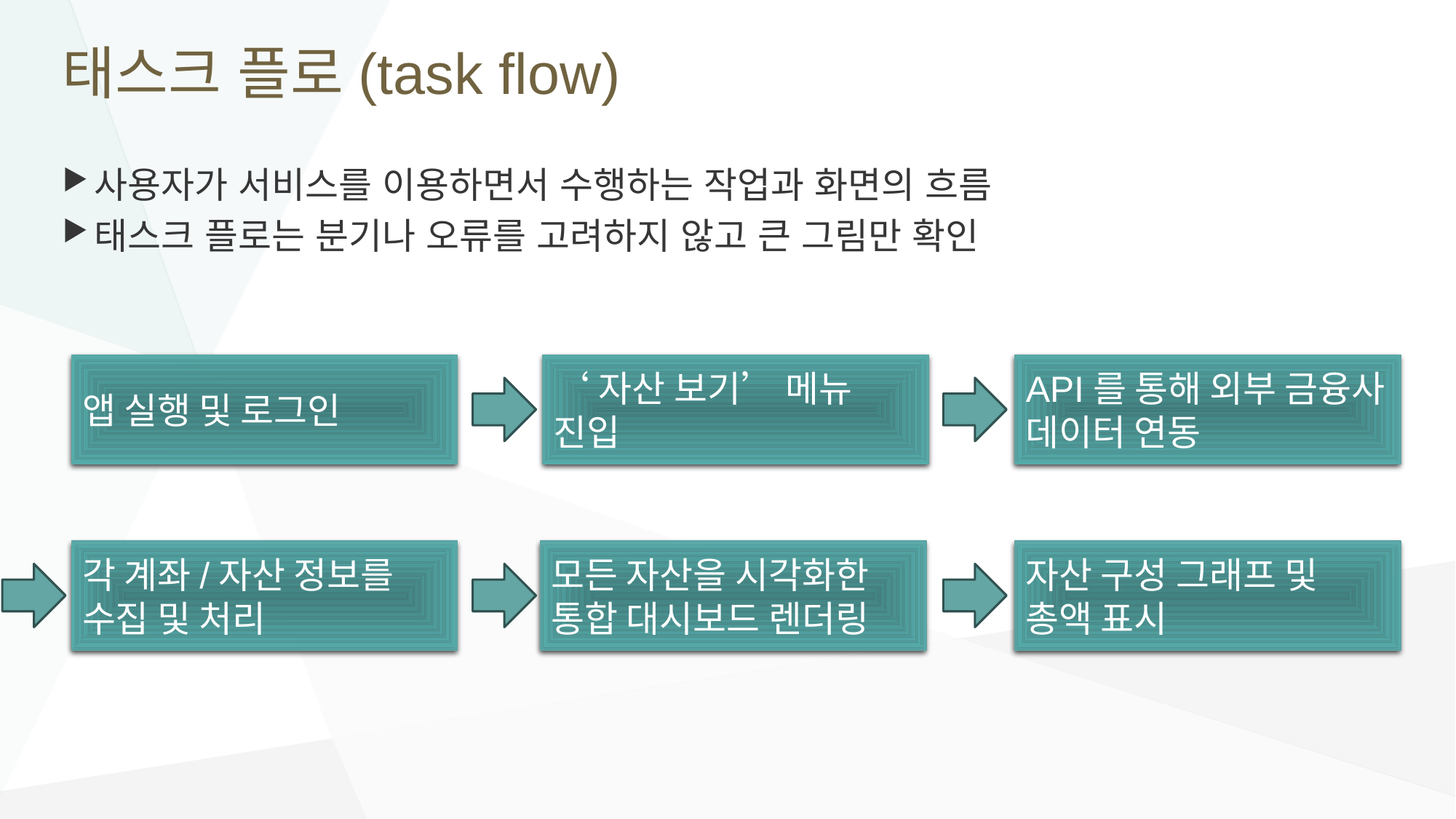

# 태스크 플로(task flow)
사용자가 서비스를 이용하면서 수행하는 작업과 화면의 흐름
태스크 플로는 분기나 오류를 고려하지 않고 큰 그림만 확인
앱 실행 및 로그인
‘자산 보기’ 메뉴 진입
API를 통해 외부 금융사 데이터 연동

각 계좌/자산 정보를 수집 및 처리
모든 자산을 시각화한 통합 대시보드 렌더링
자산 구성 그래프 및 총액 표시